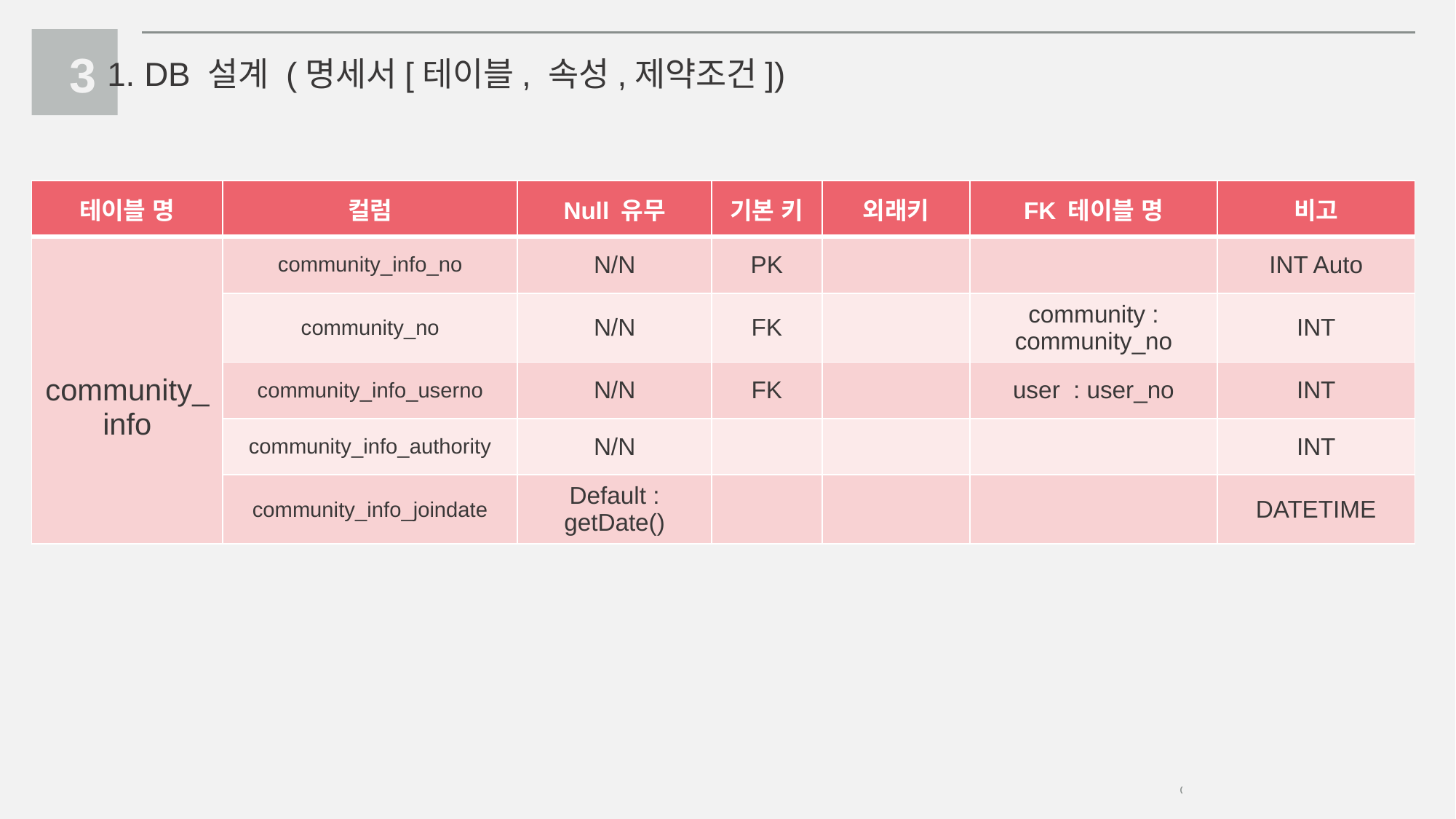

3
1. DB 설계 (명세서[테이블, 속성,제약조건])
| 테이블 명 | 컬럼 | Null 유무 | 기본 키 | 외래키 | FK 테이블 명 | 비고 |
| --- | --- | --- | --- | --- | --- | --- |
| community\_info | community\_info\_no | N/N | PK |  |  | INT Auto |
|  | community\_no | N/N | FK |  | community : community\_no | INT |
|  | community\_info\_userno | N/N | FK |  | user : user\_no | INT |
|  | community\_info\_authority | N/N |  |  |  | INT |
|  | community\_info\_joindate | Default : getDate() |  |  |  | DATETIME |